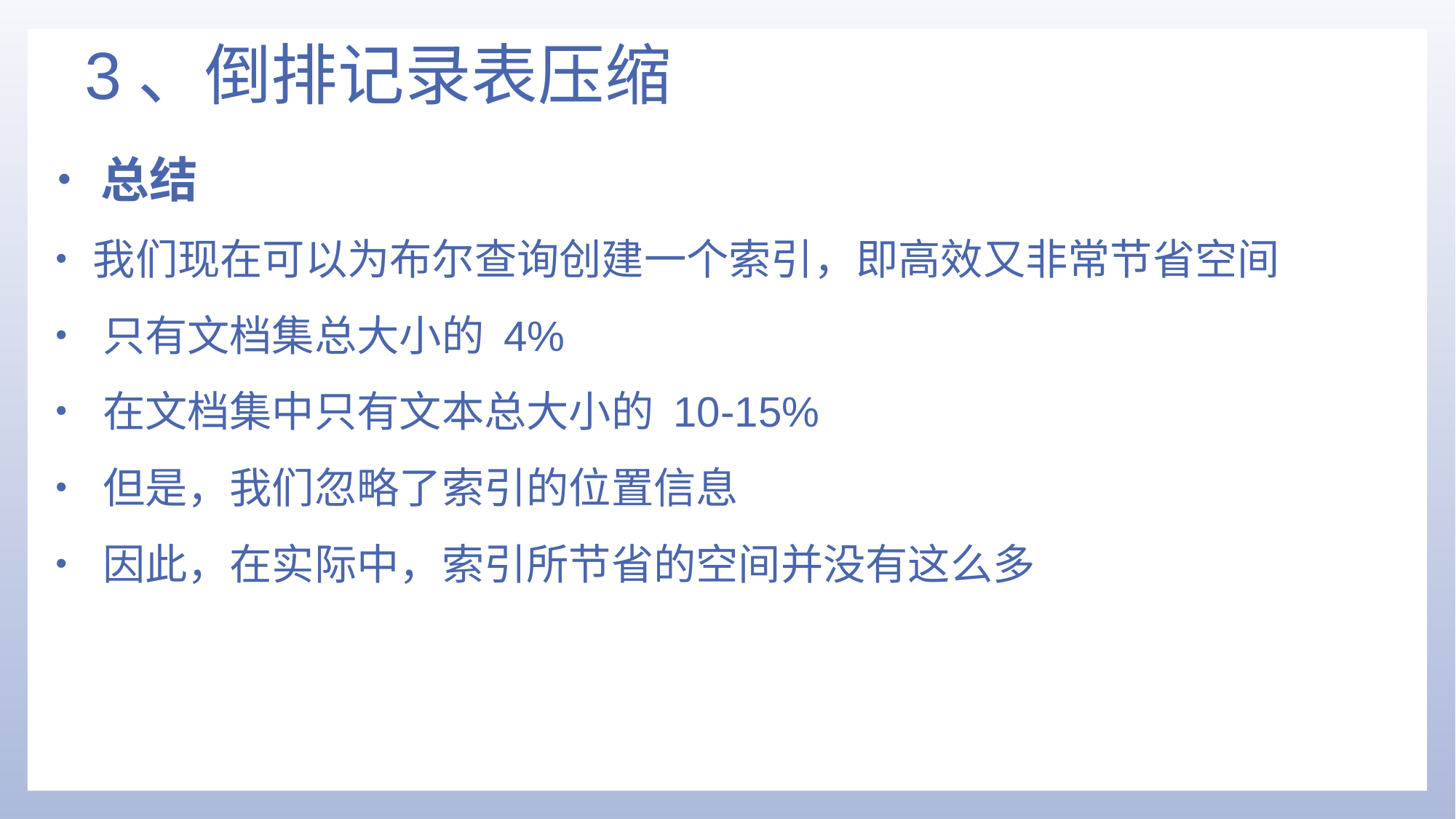

# 3、倒排记录表压缩
•总结
•我们现在可以为布尔查询创建一个索引，即高效又非常节省空间
• 只有文档集总大小的 4%
• 在文档集中只有文本总大小的 10-15%
• 但是，我们忽略了索引的位置信息
• 因此，在实际中，索引所节省的空间并没有这么多